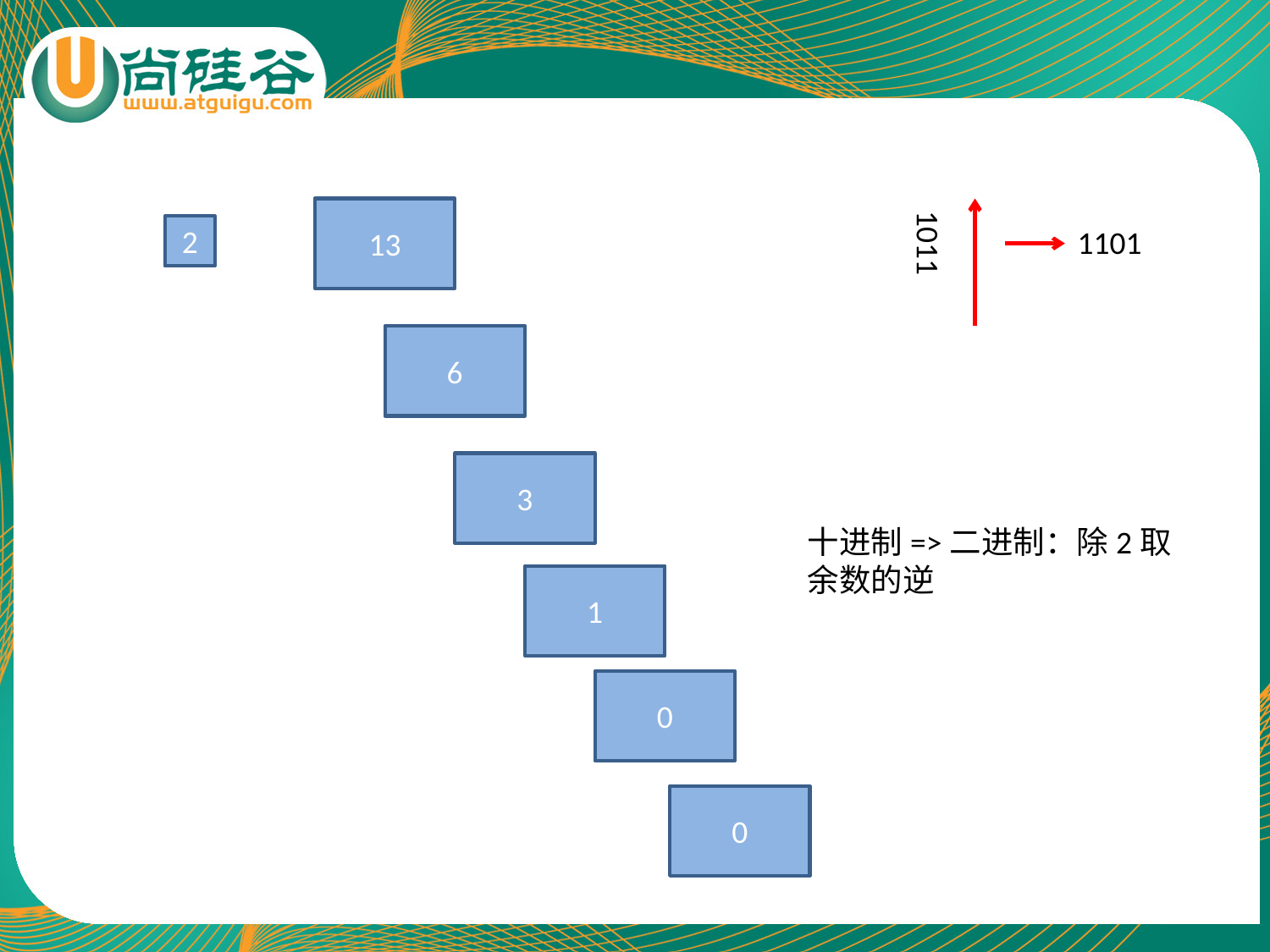

13
1011
2
1101
6
3
十进制=>二进制：除2取余数的逆
1
0
0